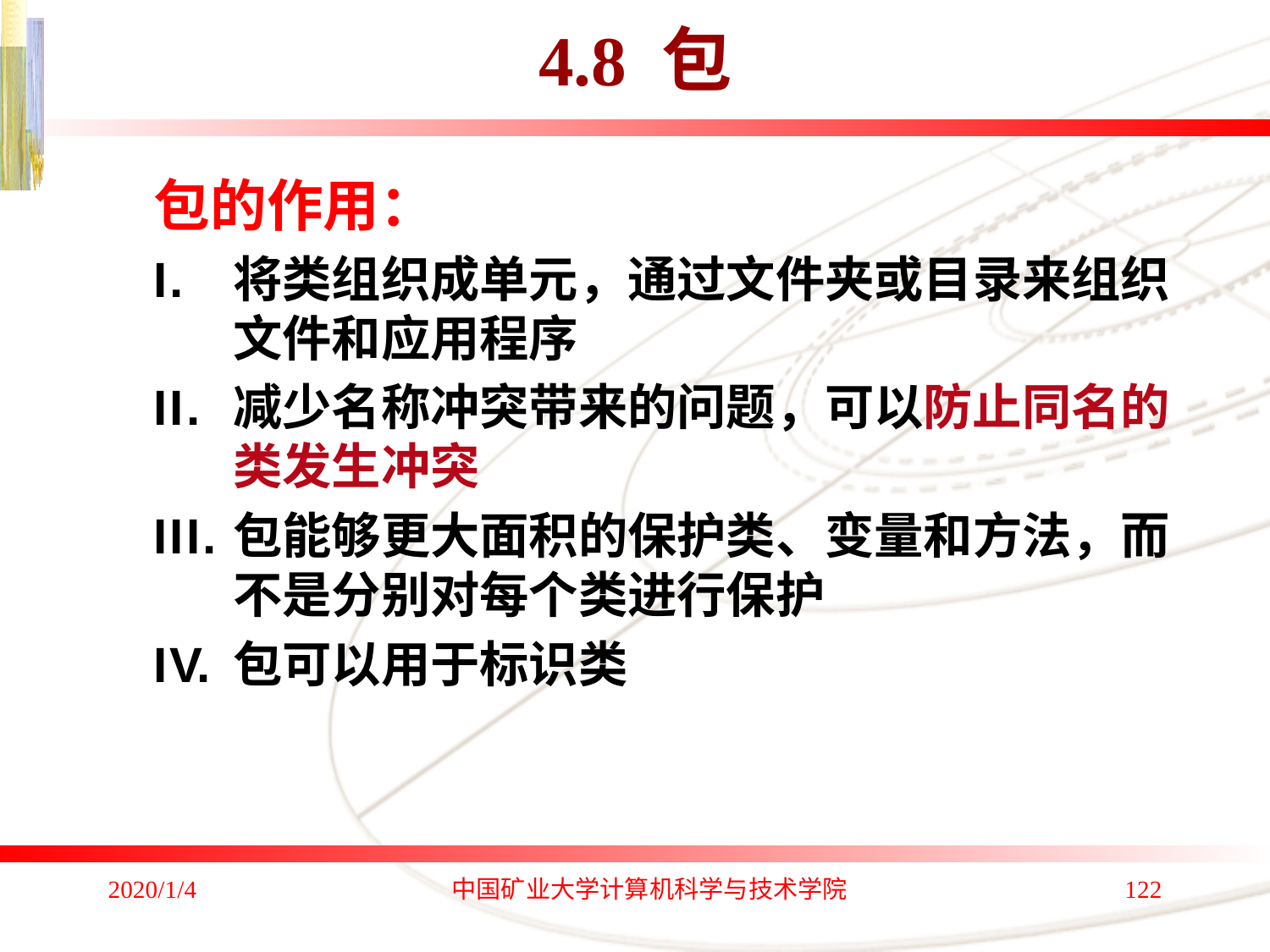

# 4.8 包
包的作用：
将类组织成单元，通过文件夹或目录来组织文件和应用程序
减少名称冲突带来的问题，可以防止同名的类发生冲突
包能够更大面积的保护类、变量和方法，而不是分别对每个类进行保护
包可以用于标识类

2020/1/4
中国矿业大学计算机科学与技术学院
122